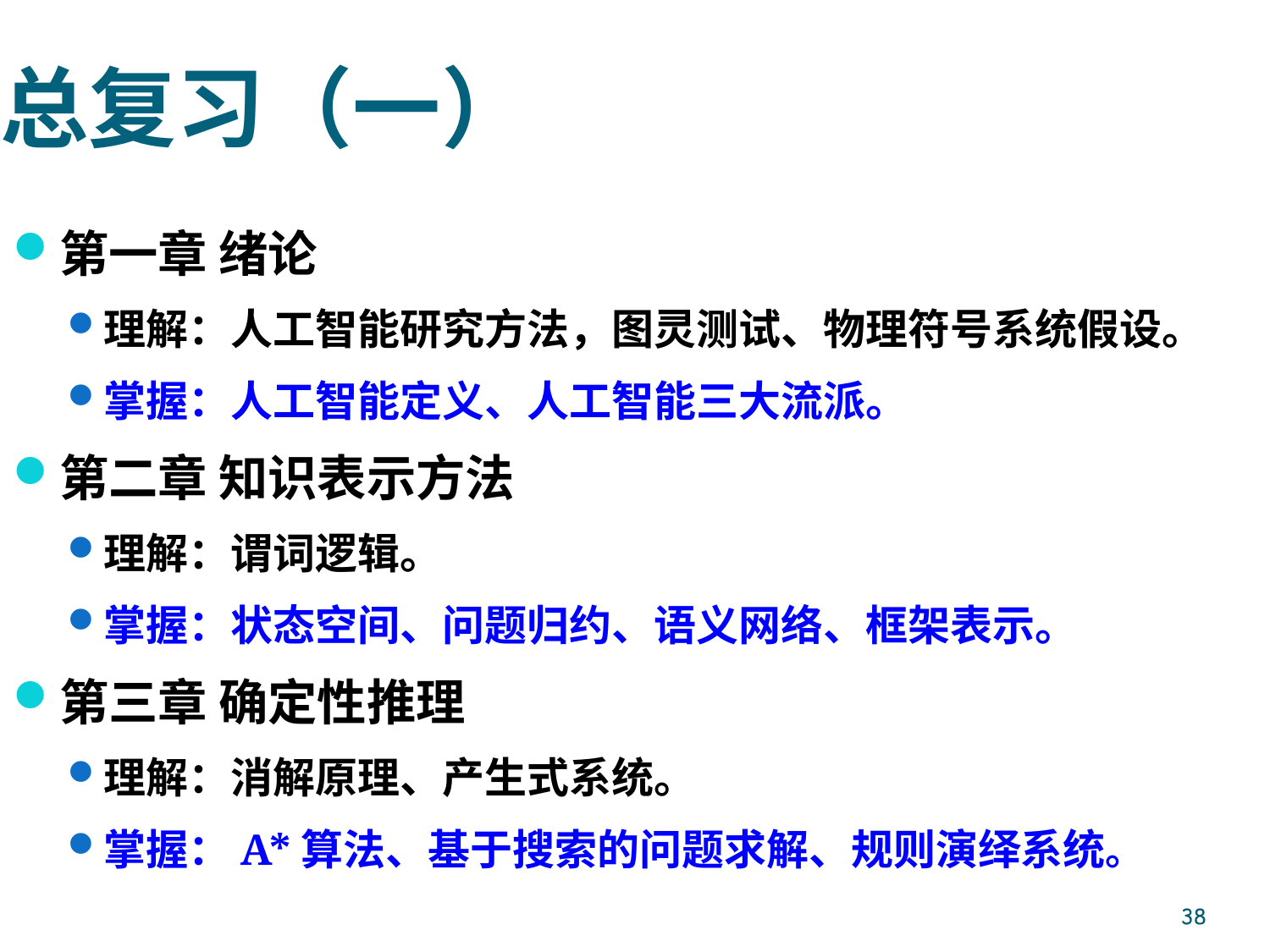

# 总复习（一）
第一章 绪论
理解：人工智能研究方法，图灵测试、物理符号系统假设。
掌握：人工智能定义、人工智能三大流派。
第二章 知识表示方法
理解：谓词逻辑。
掌握：状态空间、问题归约、语义网络、框架表示。
第三章 确定性推理
理解：消解原理、产生式系统。
掌握：A*算法、基于搜索的问题求解、规则演绎系统。
38